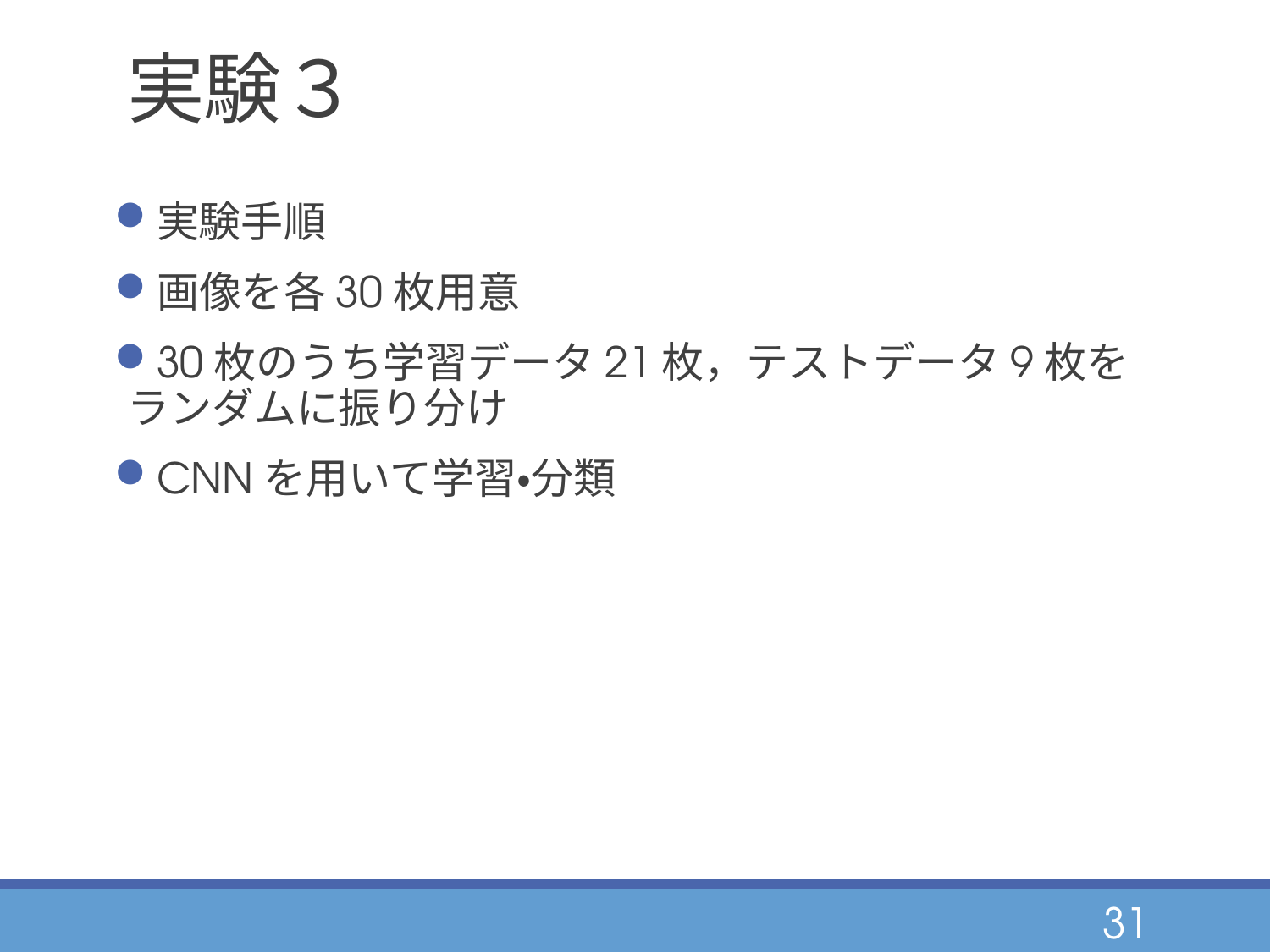

# 実験３
実験手順
画像を各30枚用意
30枚のうち学習データ21枚，テストデータ9枚をランダムに振り分け
CNNを用いて学習・分類

31